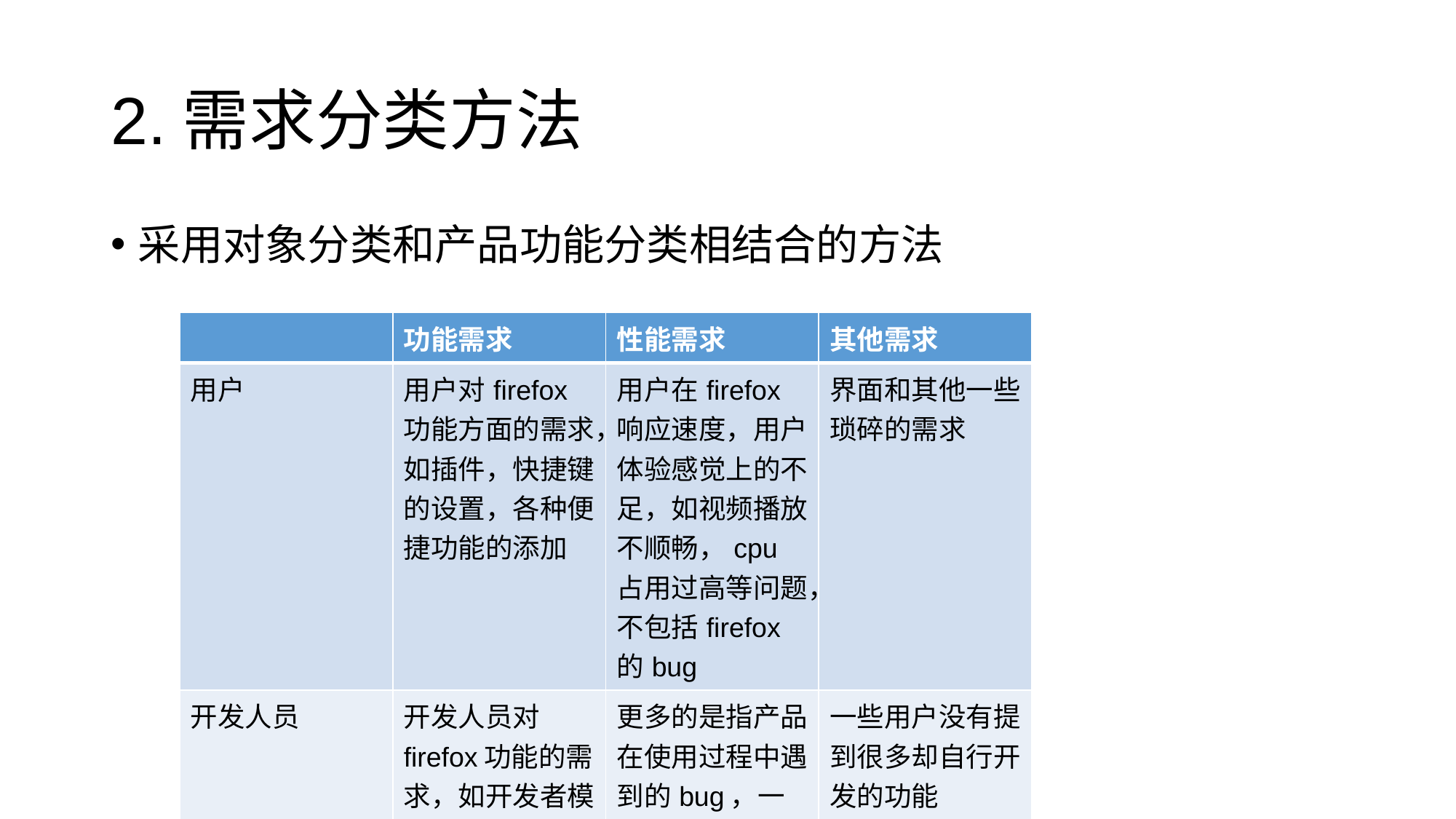

# 2.需求分类方法
采用对象分类和产品功能分类相结合的方法

|  | 功能需求 | 性能需求 | 其他需求 |
| --- | --- | --- | --- |
| 用户 | 用户对firefox功能方面的需求，如插件，快捷键的设置，各种便捷功能的添加 | 用户在firefox响应速度，用户体验感觉上的不足，如视频播放不顺畅，cpu占用过高等问题，不包括firefox的bug | 界面和其他一些琐碎的需求 |
| 开发人员 | 开发人员对firefox功能的需求，如开发者模式下各种功能和便捷的设置 | 更多的是指产品在使用过程中遇到的bug，一些需要优化和解决的问题 | 一些用户没有提到很多却自行开发的功能 |
| 经营者和企业 | 一般考虑和某公司合作而产生的需求 |  |  |